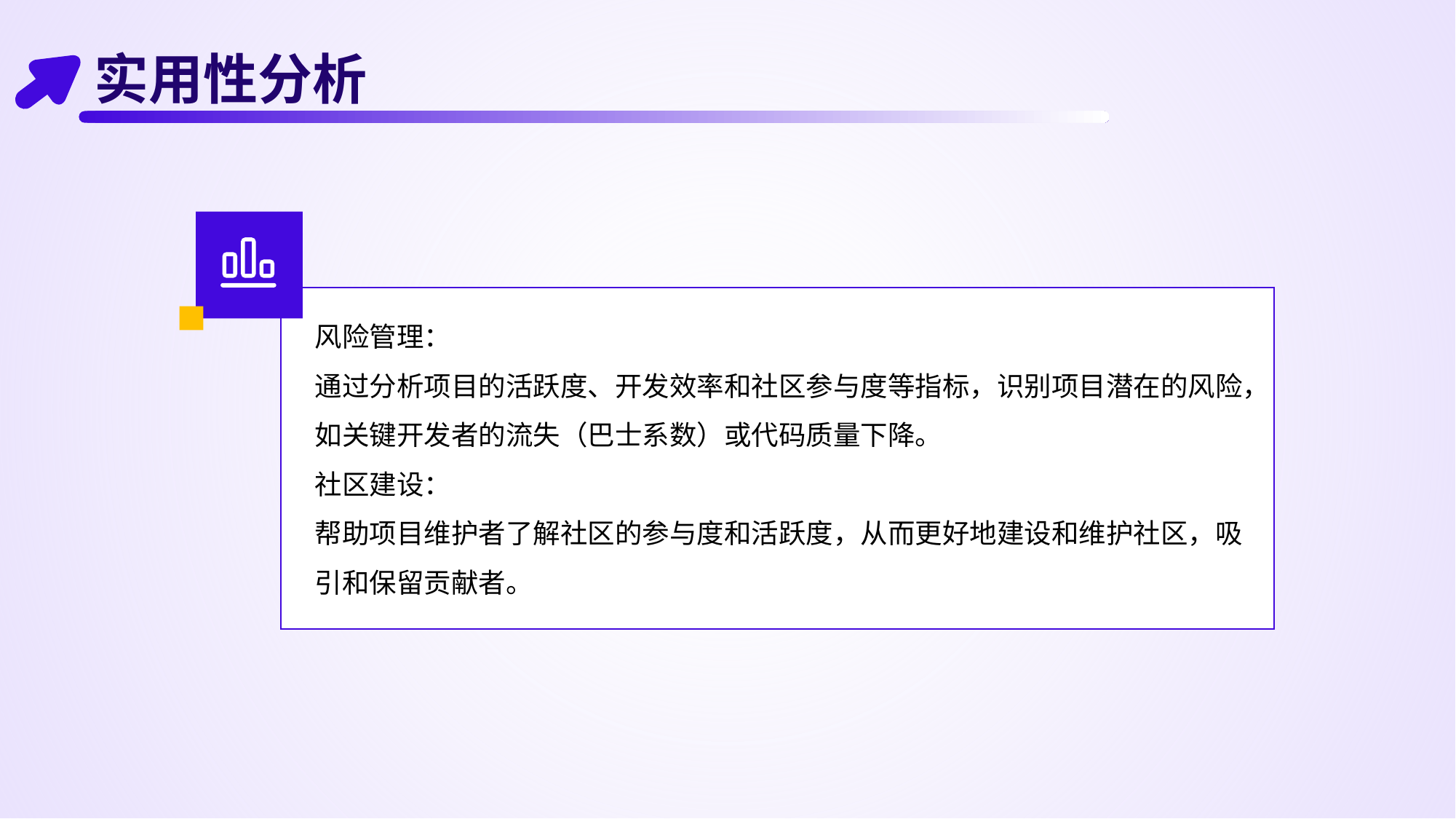

实用性分析

风险管理：
通过分析项目的活跃度、开发效率和社区参与度等指标，识别项目潜在的风险，如关键开发者的流失（巴士系数）或代码质量下降。
社区建设：
帮助项目维护者了解社区的参与度和活跃度，从而更好地建设和维护社区，吸引和保留贡献者。